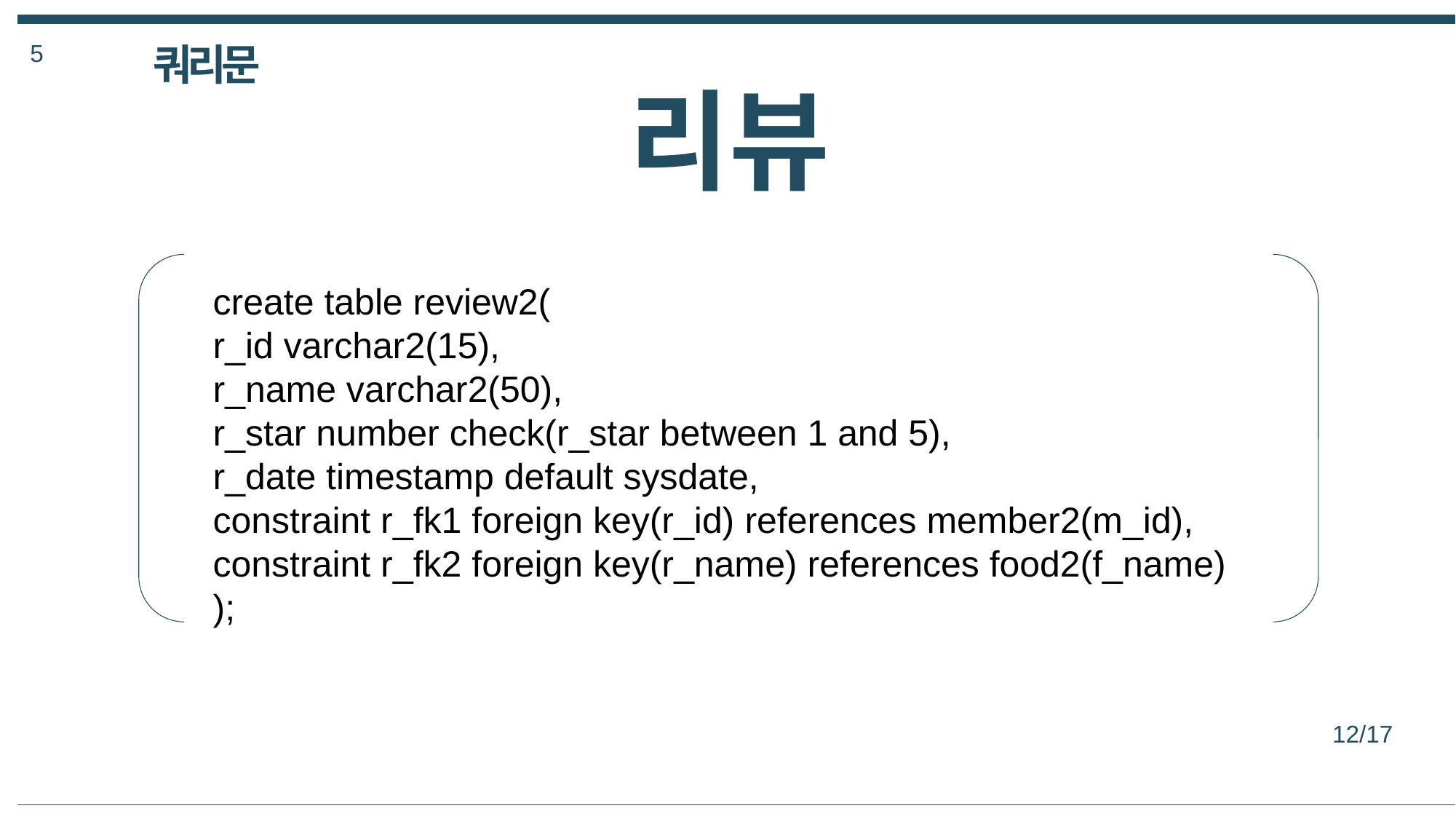

5
쿼리문
리뷰

create table review2(
r_id varchar2(15),
r_name varchar2(50),
r_star number check(r_star between 1 and 5),
r_date timestamp default sysdate,
constraint r_fk1 foreign key(r_id) references member2(m_id),
constraint r_fk2 foreign key(r_name) references food2(f_name)
);
12/17